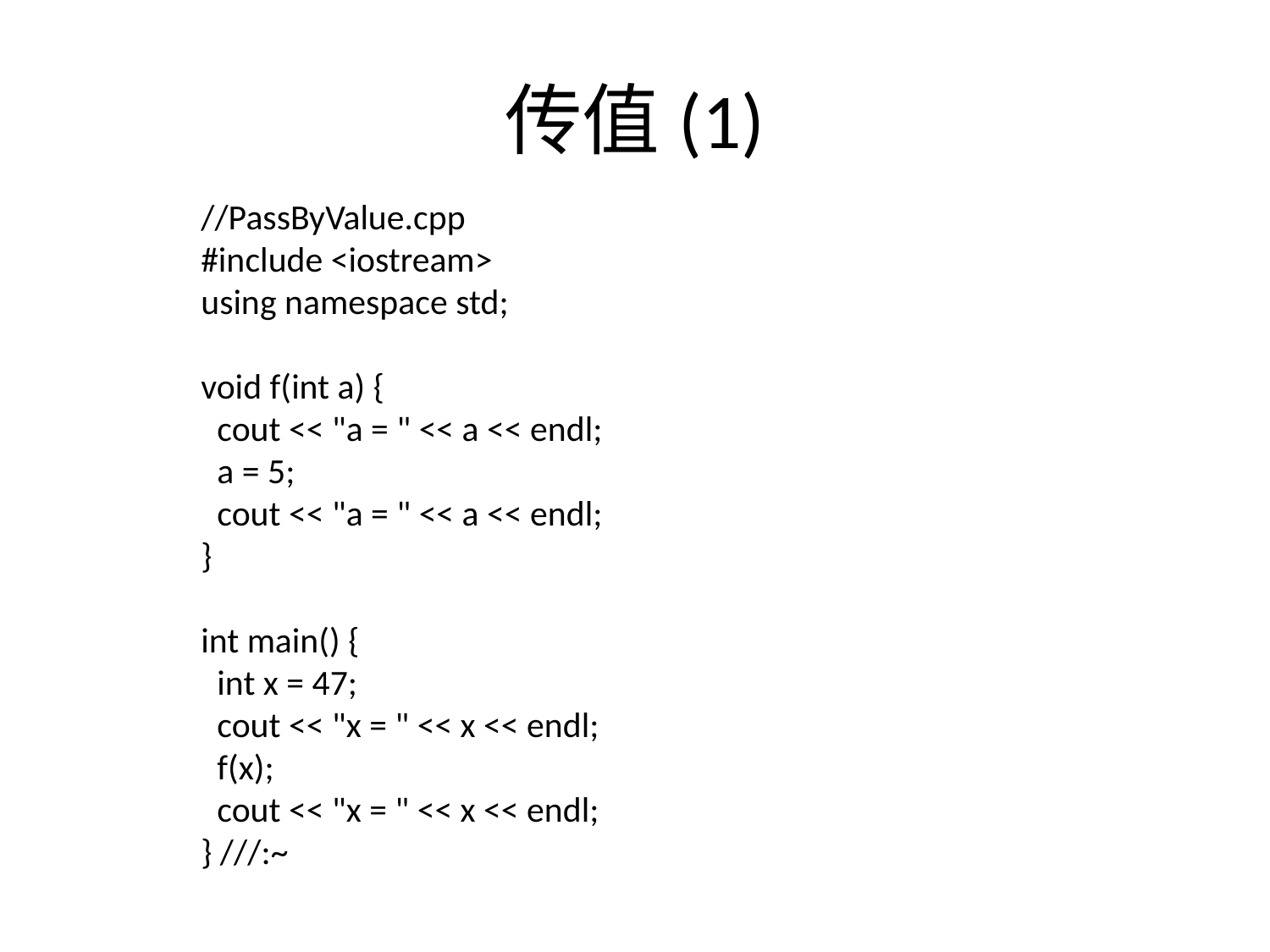

# 传值(1)
//PassByValue.cpp
#include <iostream>
using namespace std;

void f(int a) {
  cout << "a = " << a << endl;
  a = 5;
  cout << "a = " << a << endl;
}

int main() {
  int x = 47;
  cout << "x = " << x << endl;
  f(x);
  cout << "x = " << x << endl;
} ///:~